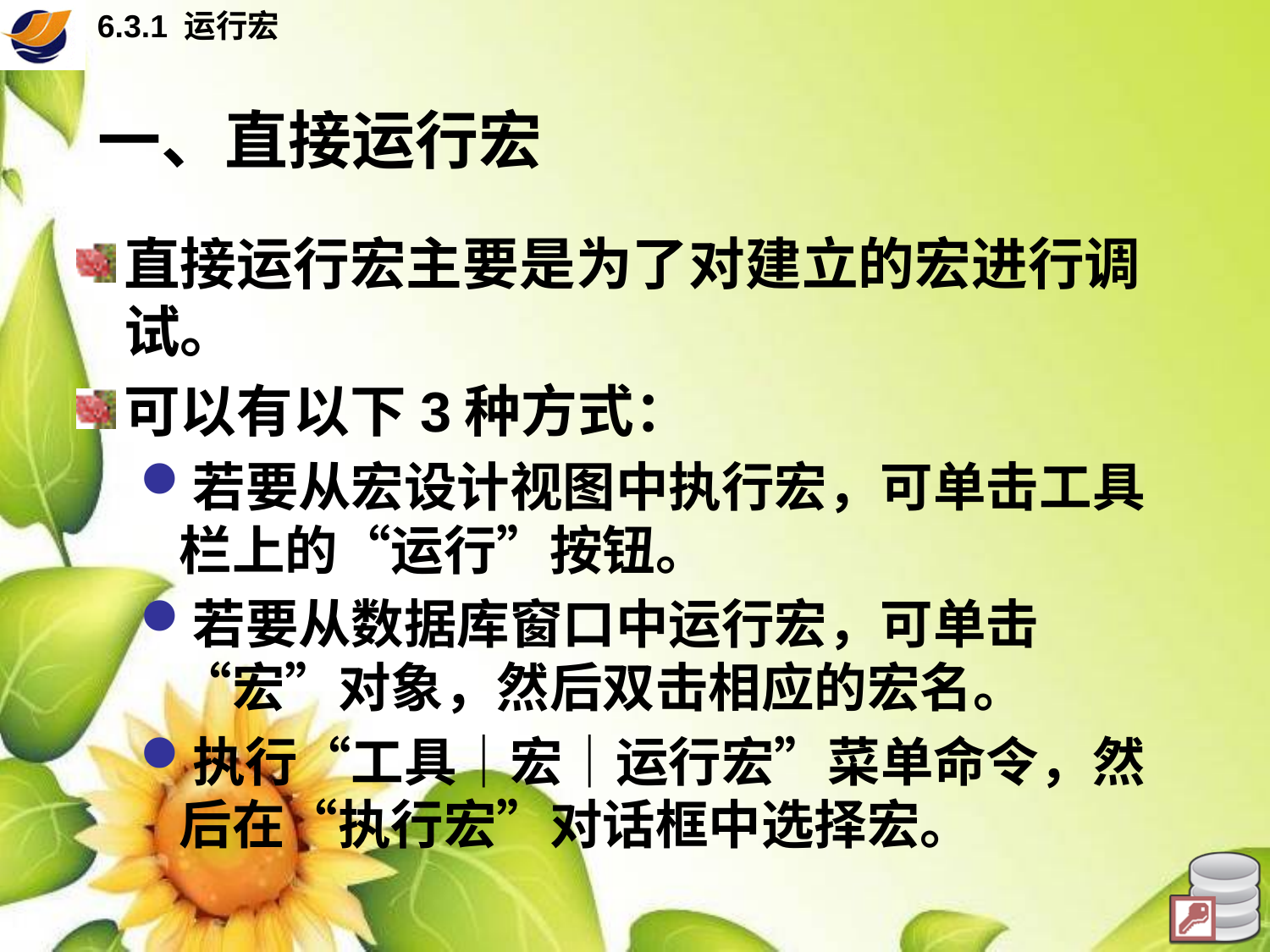

6.3.1 运行宏
# 一、直接运行宏
直接运行宏主要是为了对建立的宏进行调试。
可以有以下3种方式：
若要从宏设计视图中执行宏，可单击工具栏上的“运行”按钮。
若要从数据库窗口中运行宏，可单击“宏”对象，然后双击相应的宏名。
执行“工具｜宏｜运行宏”菜单命令，然后在“执行宏”对话框中选择宏。